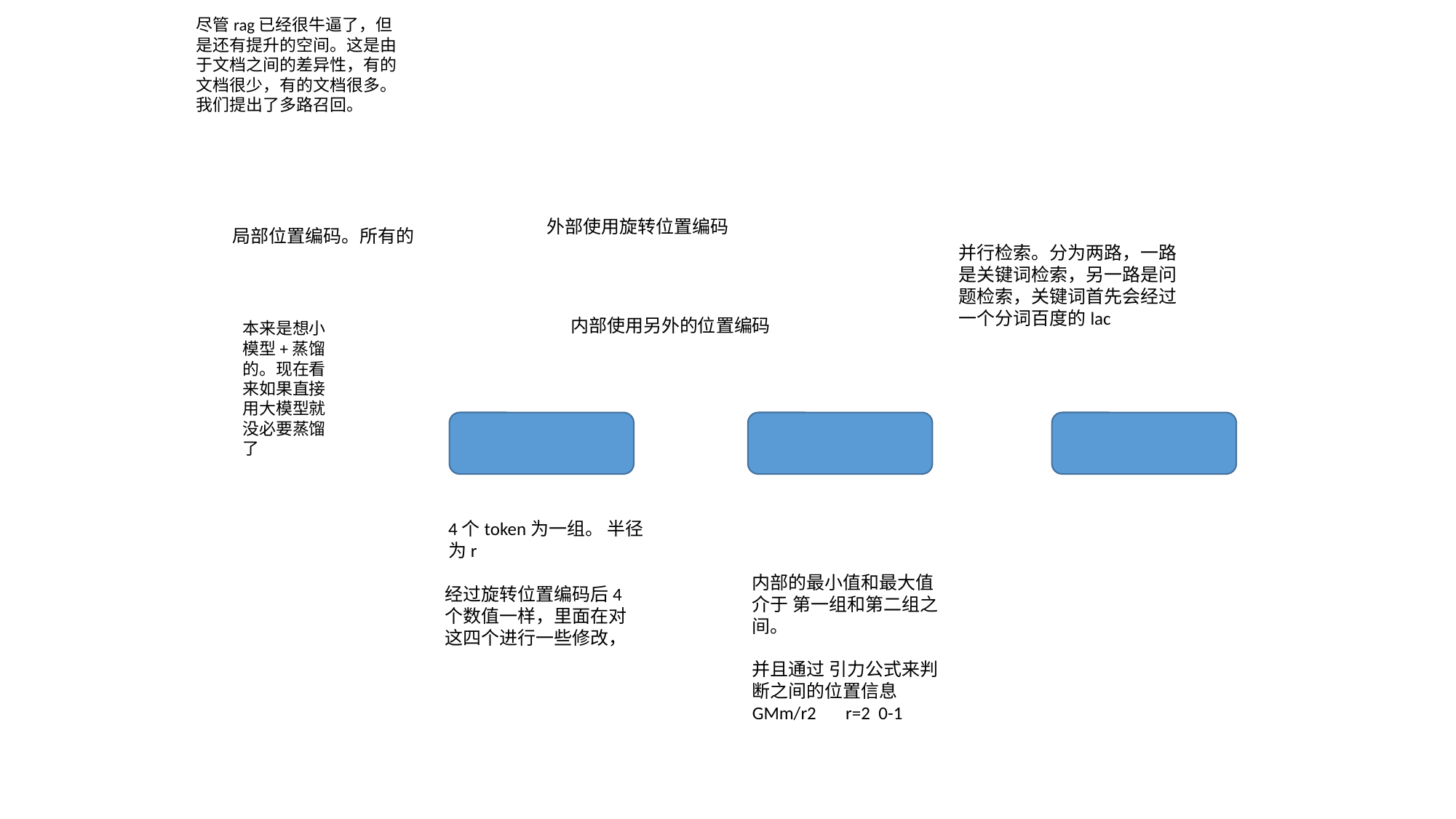

尽管rag已经很牛逼了，但是还有提升的空间。这是由于文档之间的差异性，有的文档很少，有的文档很多。我们提出了多路召回。
外部使用旋转位置编码
局部位置编码。所有的
并行检索。分为两路，一路是关键词检索，另一路是问题检索，关键词首先会经过一个分词百度的lac
内部使用另外的位置编码
本来是想小模型+蒸馏的。现在看来如果直接用大模型就没必要蒸馏了

4个token为一组。 半径为r
内部的最小值和最大值介于 第一组和第二组之间。

并且通过 引力公式来判断之间的位置信息 GMm/r2       r=2  0-1
经过旋转位置编码后4个数值一样，里面在对这四个进行一些修改，